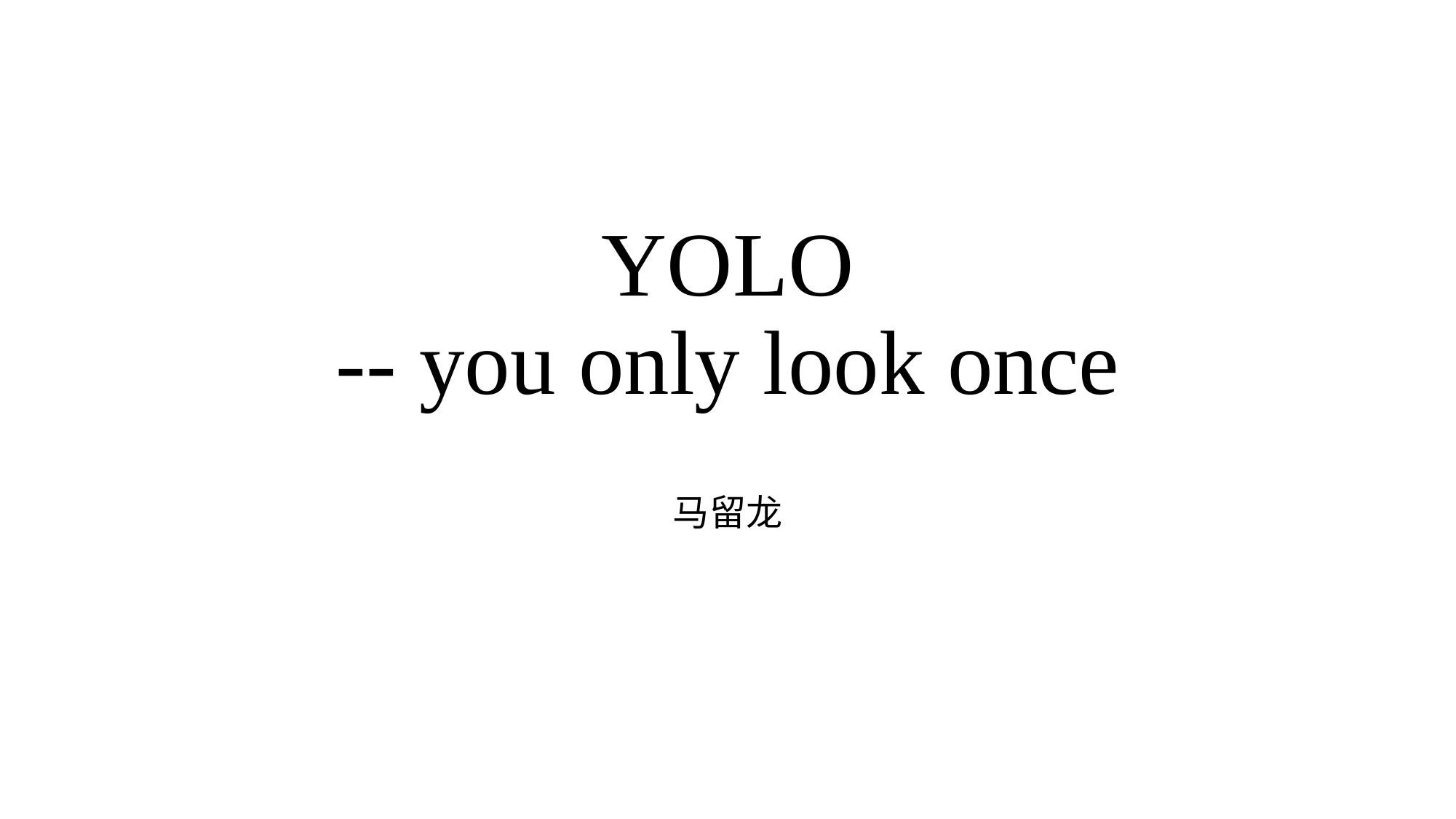

# YOLO -- you only look once

马留龙